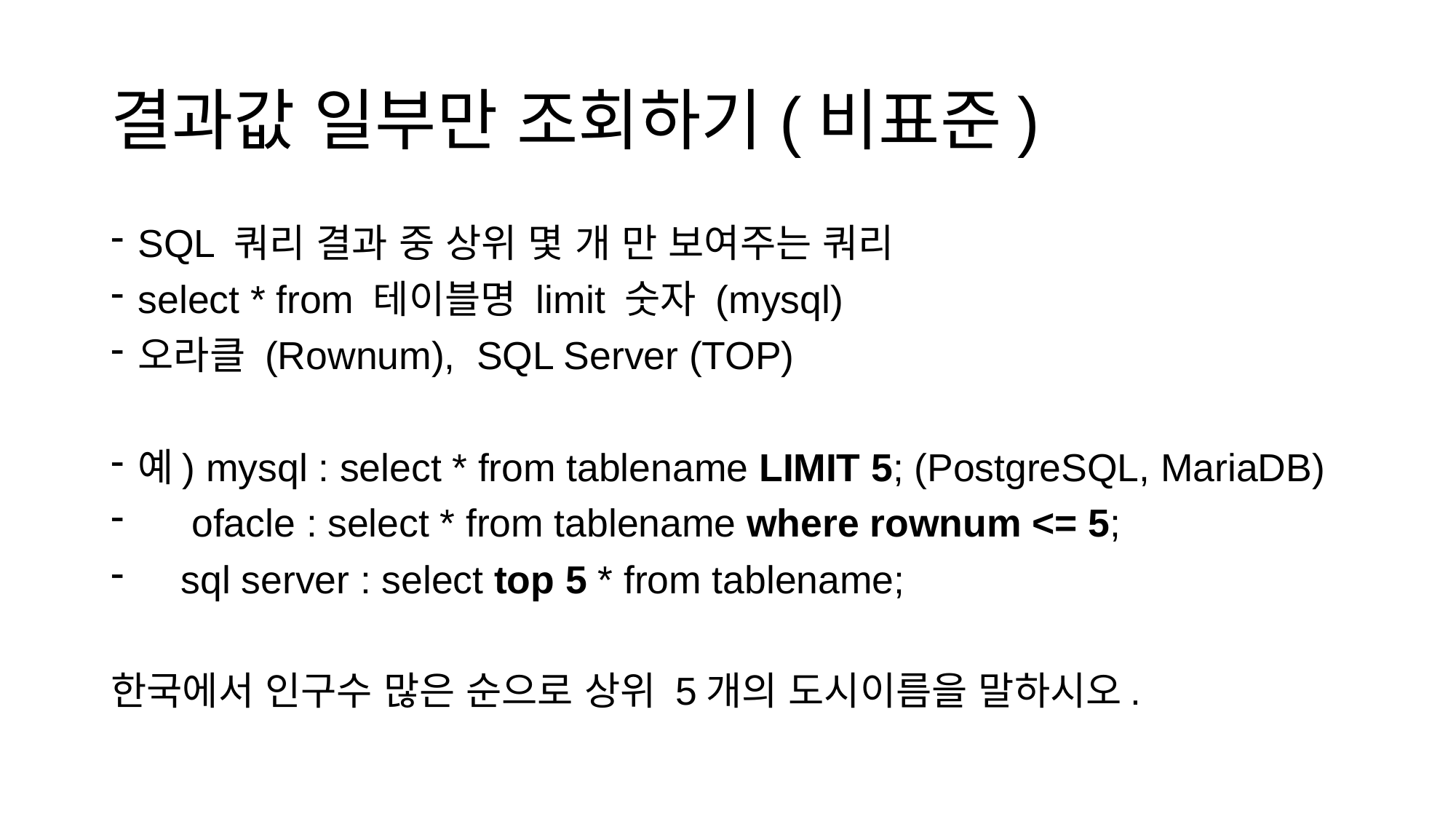

# 결과값 일부만 조회하기(비표준)
SQL 쿼리 결과 중 상위 몇 개 만 보여주는 쿼리
select * from 테이블명 limit 숫자 (mysql)
오라클 (Rownum),  SQL Server (TOP)

예) mysql : select * from tablename LIMIT 5; (PostgreSQL, MariaDB)
     ofacle : select * from tablename where rownum <= 5;
    sql server : select top 5 * from tablename;

한국에서 인구수 많은 순으로 상위 5개의 도시이름을 말하시오.